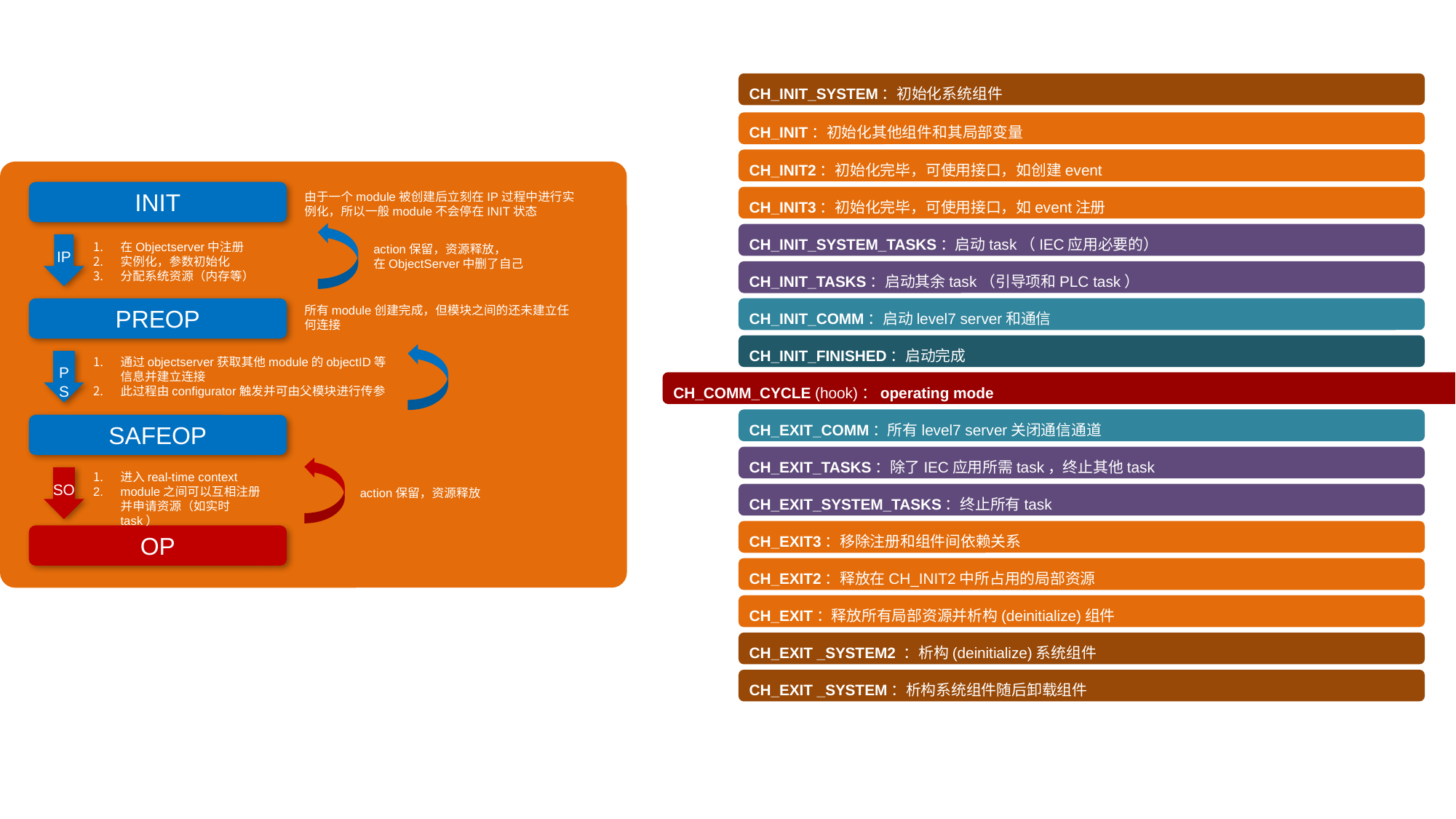

CH_INIT_SYSTEM：初始化系统组件

CH_INIT：初始化其他组件和其局部变量

CH_INIT2：初始化完毕，可使用接口，如创建event

CH_INIT3：初始化完毕，可使用接口，如event注册

CH_INIT_SYSTEM_TASKS：启动task（IEC应用必要的）

CH_INIT_TASKS：启动其余task（引导项和PLC task）

CH_INIT_COMM：启动level7 server和通信

CH_INIT_FINISHED：启动完成

CH_COMM_CYCLE (hook)：operating mode

CH_EXIT_COMM：所有level7 server关闭通信通道

CH_EXIT_TASKS：除了IEC应用所需task，终止其他task

CH_EXIT_SYSTEM_TASKS：终止所有task

CH_EXIT3：移除注册和组件间依赖关系

CH_EXIT2：释放在CH_INIT2中所占用的局部资源

CH_EXIT：释放所有局部资源并析构(deinitialize)组件

CH_EXIT _SYSTEM2 ：析构(deinitialize)系统组件

CH_EXIT _SYSTEM：析构系统组件随后卸载组件

INIT
由于一个module被创建后立刻在IP过程中进行实例化，所以一般module不会停在INIT状态

在Objectserver中注册
实例化，参数初始化
分配系统资源（内存等）

IP
action保留，资源释放，
在ObjectServer中删了自己
所有module创建完成，但模块之间的还未建立任何连接
PREOP
action保留，资源释放

通过objectserver获取其他module的objectID等信息并建立连接
此过程由configurator触发并可由父模块进行传参

PS
SAFEOP

进入real-time context
module之间可以互相注册并申请资源（如实时task）

SO
action保留，资源释放
OP